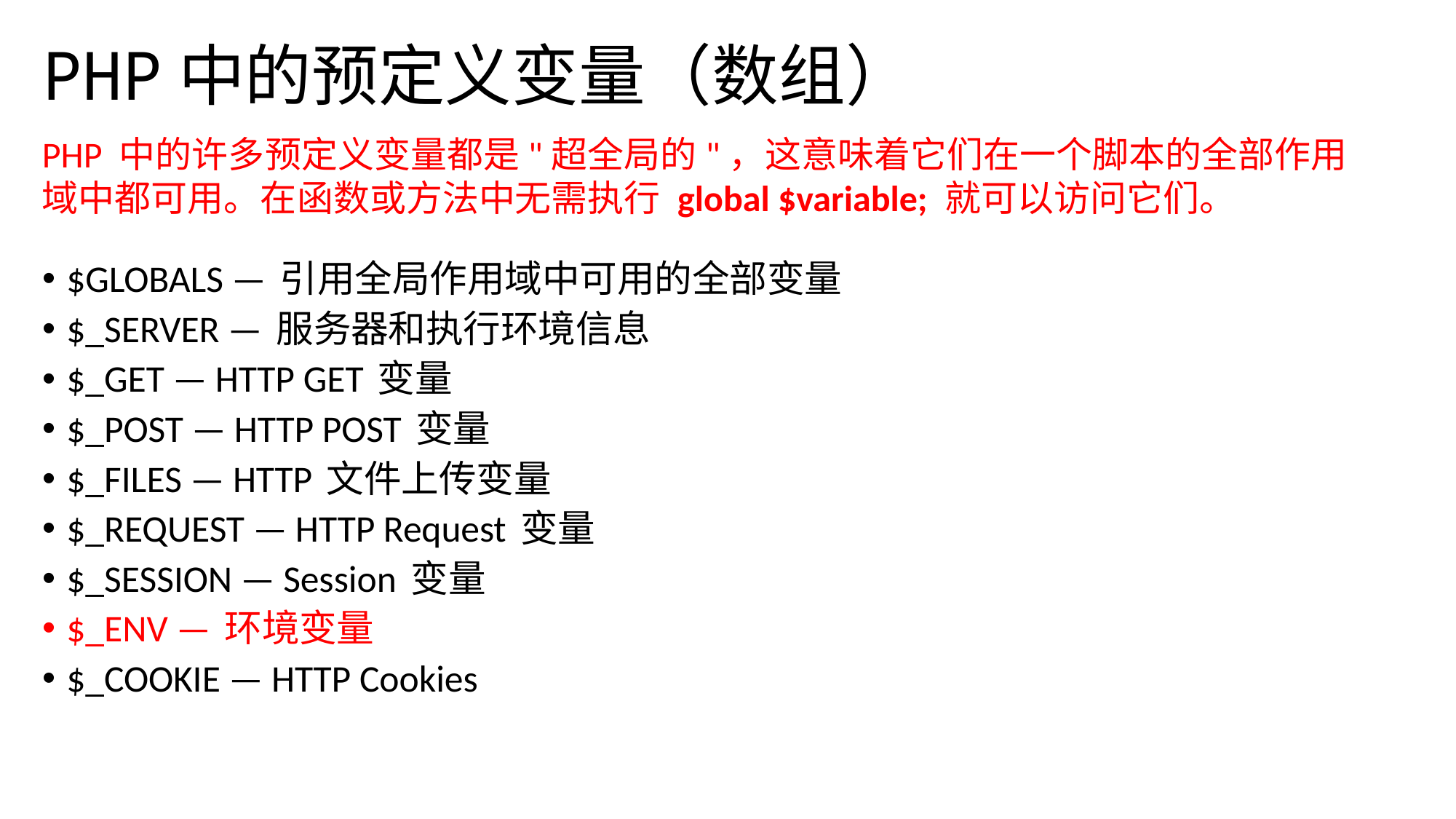

# PHP中的预定义变量（数组）
PHP 中的许多预定义变量都是"超全局的"，这意味着它们在一个脚本的全部作用域中都可用。在函数或方法中无需执行 global $variable; 就可以访问它们。
$GLOBALS — 引用全局作用域中可用的全部变量
$_SERVER — 服务器和执行环境信息
$_GET — HTTP GET 变量
$_POST — HTTP POST 变量
$_FILES — HTTP 文件上传变量
$_REQUEST — HTTP Request 变量
$_SESSION — Session 变量
$_ENV — 环境变量
$_COOKIE — HTTP Cookies